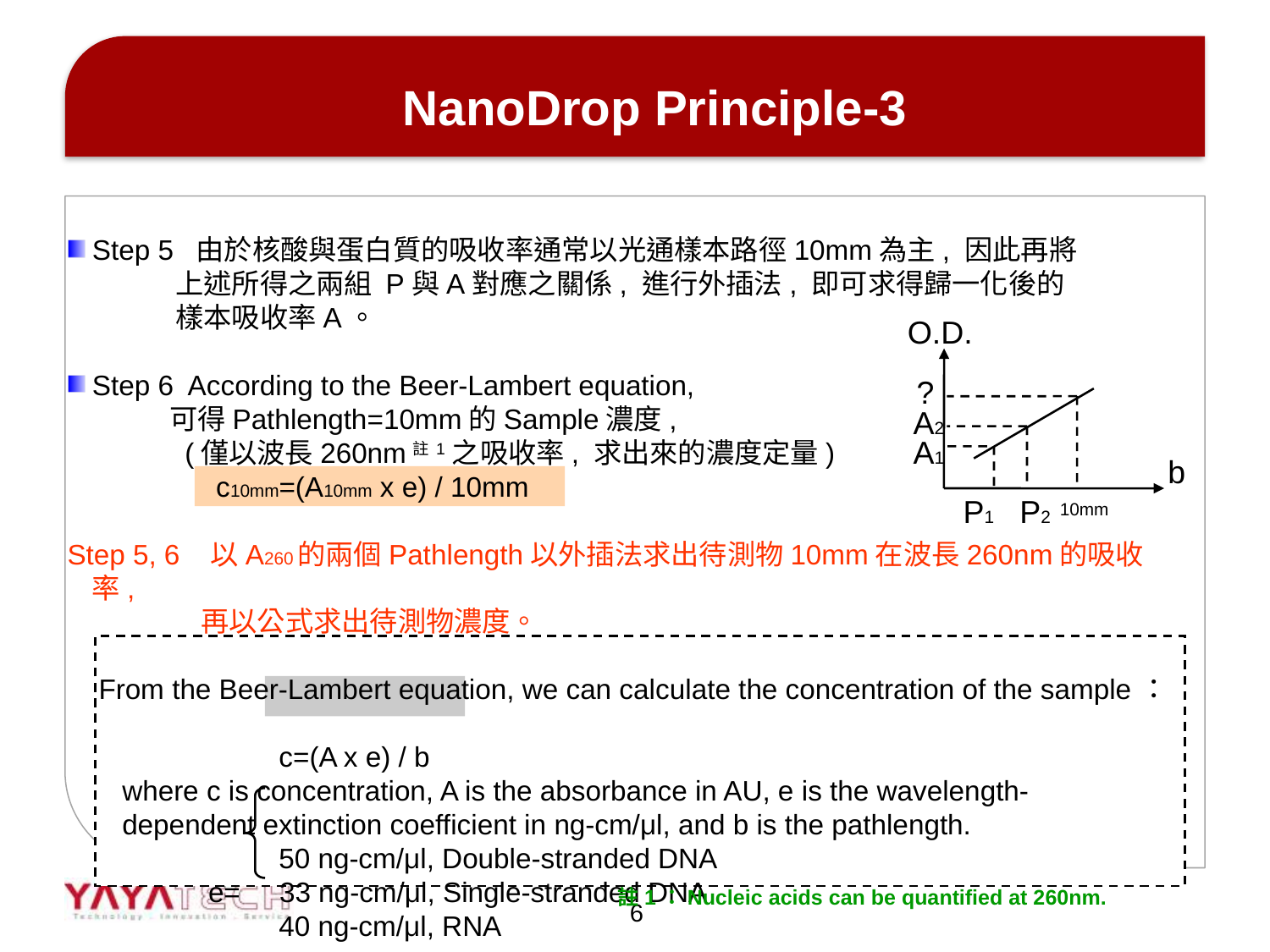

NanoDrop Principle-3
Step 5  由於核酸與蛋白質的吸收率通常以光通樣本路徑10mm為主, 因此再將
                上述所得之兩組 P與A對應之關係, 進行外插法, 即可求得歸一化後的
                樣本吸收率A。

Step 6  According to the Beer-Lambert equation,
               可得Pathlength=10mm的Sample濃度,
               (僅以波長260nm註1之吸收率, 求出來的濃度定量)
                   c10mm=(A10mm x e) / 10mm

Step 5, 6   以A260的兩個Pathlength以外插法求出待測物10mm在波長260nm的吸收率,
                    再以公式求出待測物濃度。

    From the Beer-Lambert equation, we can calculate the concentration of the sample：
                           c=(A x e) / b
       where c is concentration, A is the absorbance in AU, e is the wavelength-
       dependent extinction coefficient in ng-cm/μl, and b is the pathlength.
                           50 ng-cm/μl, Double-stranded DNA
                  e=     33 ng-cm/μl, Single-stranded DNA
                           40 ng-cm/μl, RNA
O.D.

 ?

A2

A1

b

P1
P2
10mm

6
註1：Nucleic acids can be quantified at 260nm.